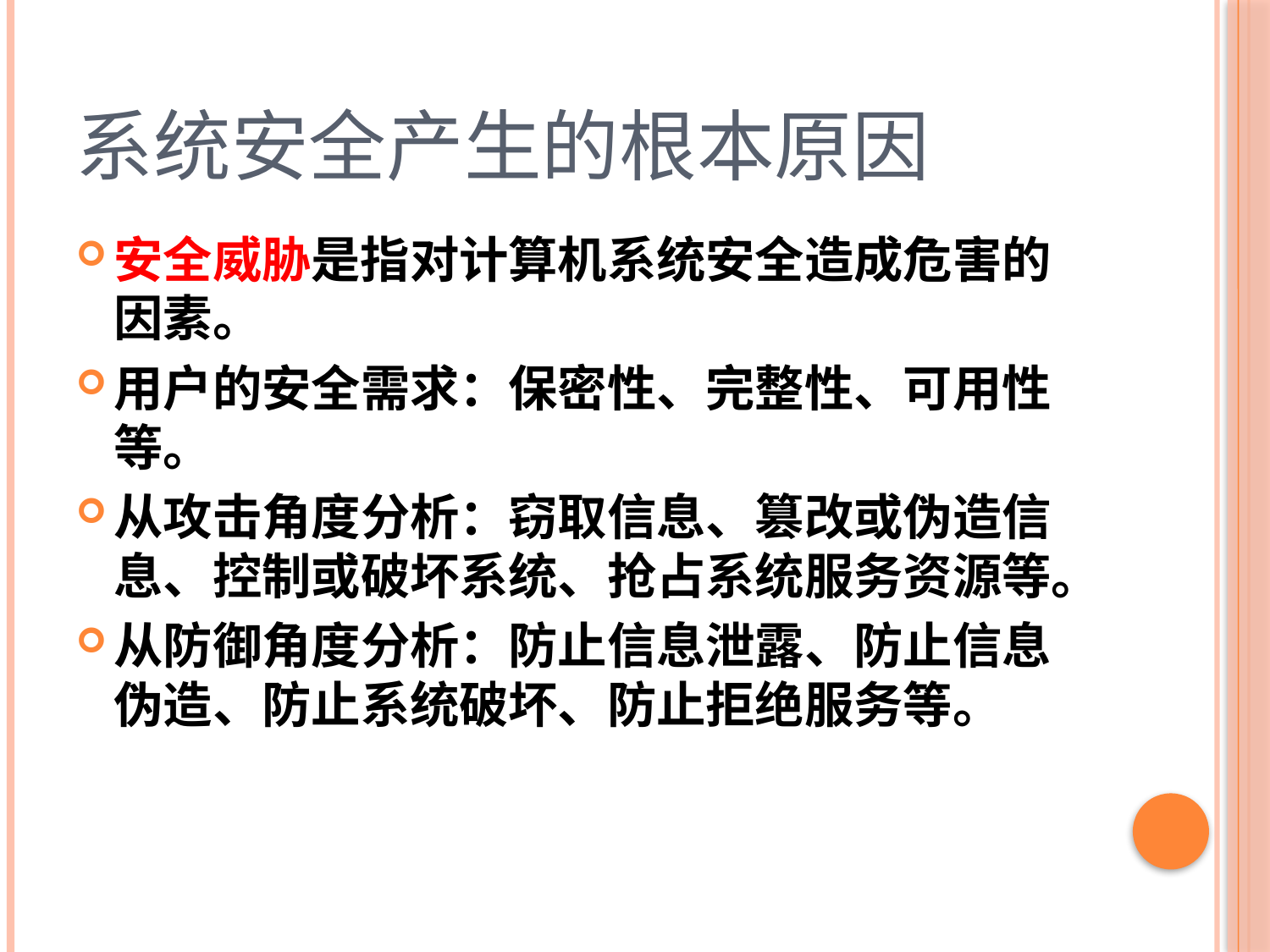

# 系统安全产生的根本原因
安全威胁是指对计算机系统安全造成危害的因素。
用户的安全需求：保密性、完整性、可用性等。
从攻击角度分析：窃取信息、篡改或伪造信息、控制或破坏系统、抢占系统服务资源等。
从防御角度分析：防止信息泄露、防止信息伪造、防止系统破坏、防止拒绝服务等。